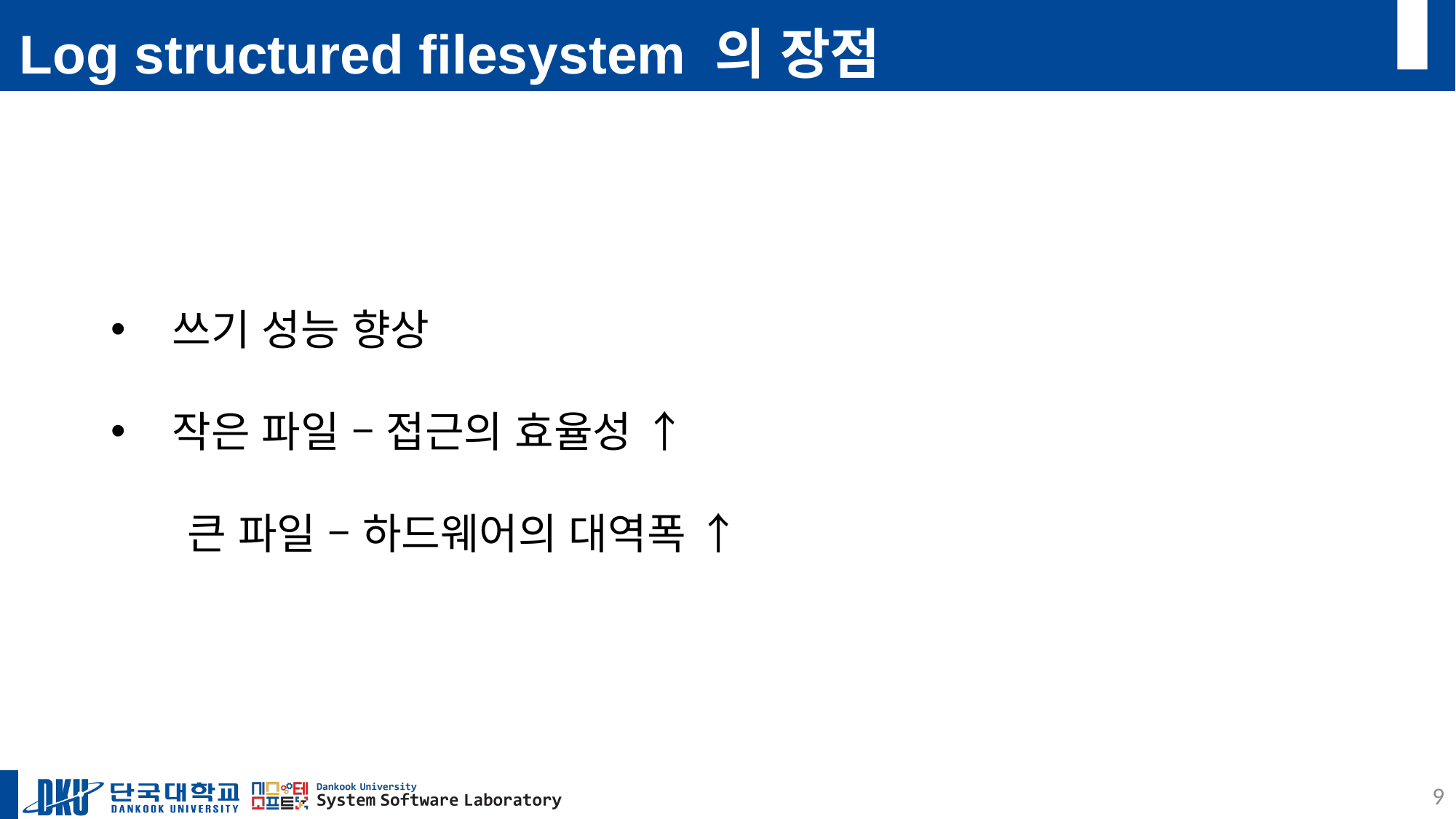

# Log structured filesystem 의 장점
쓰기 성능 향상

작은 파일 – 접근의 효율성 ↑

 큰 파일 – 하드웨어의 대역폭 ↑

9